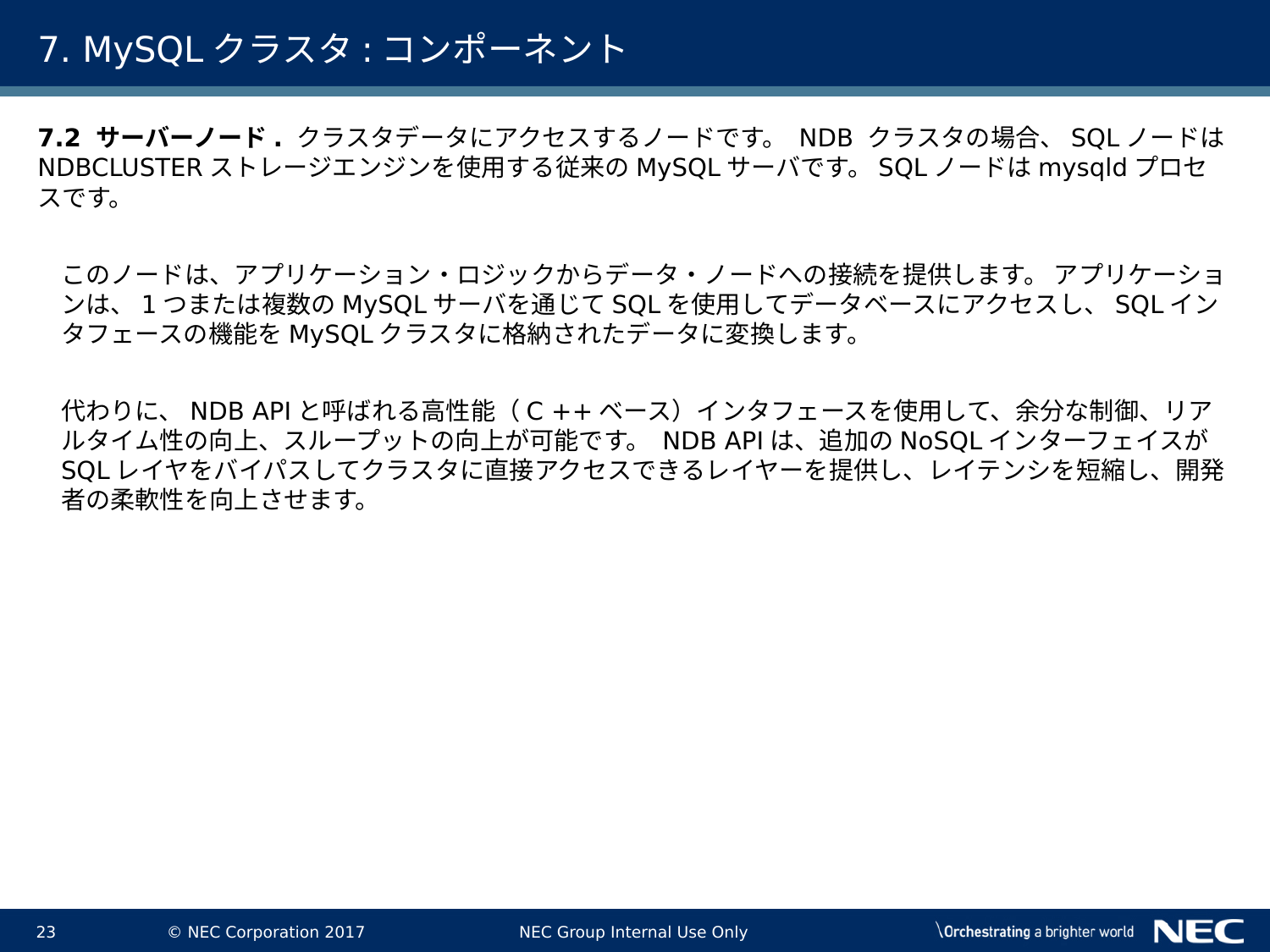

# 7. MySQLクラスタ:コンポーネント
7.2 サーバーノード. クラスタデータにアクセスするノードです。 NDB クラスタの場合、SQLノードはNDBCLUSTERストレージエンジンを使用する従来のMySQLサーバです。SQLノードはmysqldプロセスです。

このノードは、アプリケーション・ロジックからデータ・ノードへの接続を提供します。 アプリケーションは、1つまたは複数のMySQLサーバを通じてSQLを使用してデータベースにアクセスし、SQLインタフェースの機能をMySQLクラスタに格納されたデータに変換します。

代わりに、NDB APIと呼ばれる高性能（C ++ベース）インタフェースを使用して、余分な制御、リアルタイム性の向上、スループットの向上が可能です。 NDB APIは、追加のNoSQLインターフェイスがSQLレイヤをバイパスしてクラスタに直接アクセスできるレイヤーを提供し、レイテンシを短縮し、開発者の柔軟性を向上させます。